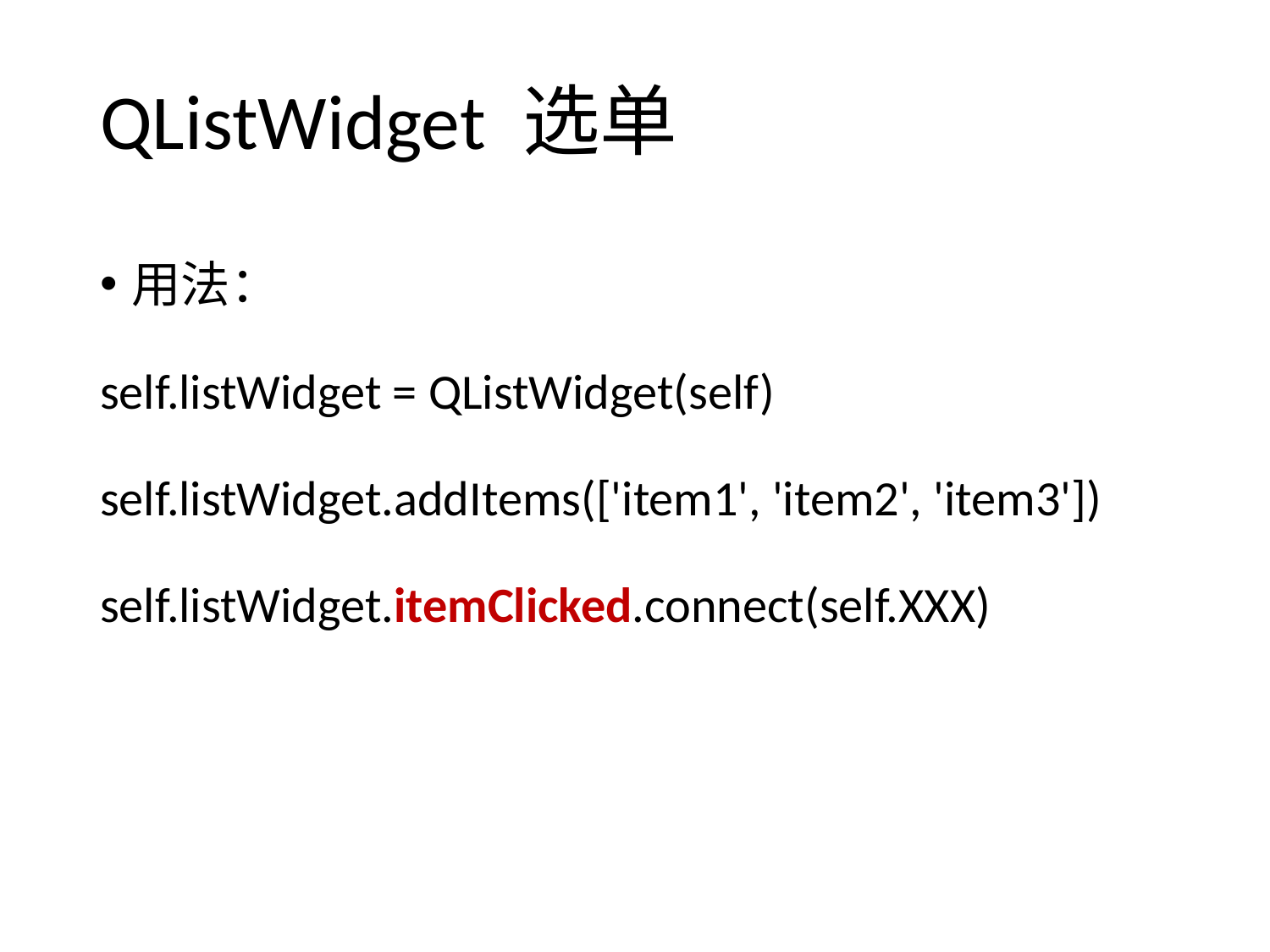

# QListWidget 选单
用法：
self.listWidget = QListWidget(self)
self.listWidget.addItems(['item1', 'item2', 'item3'])
self.listWidget.itemClicked.connect(self.XXX)